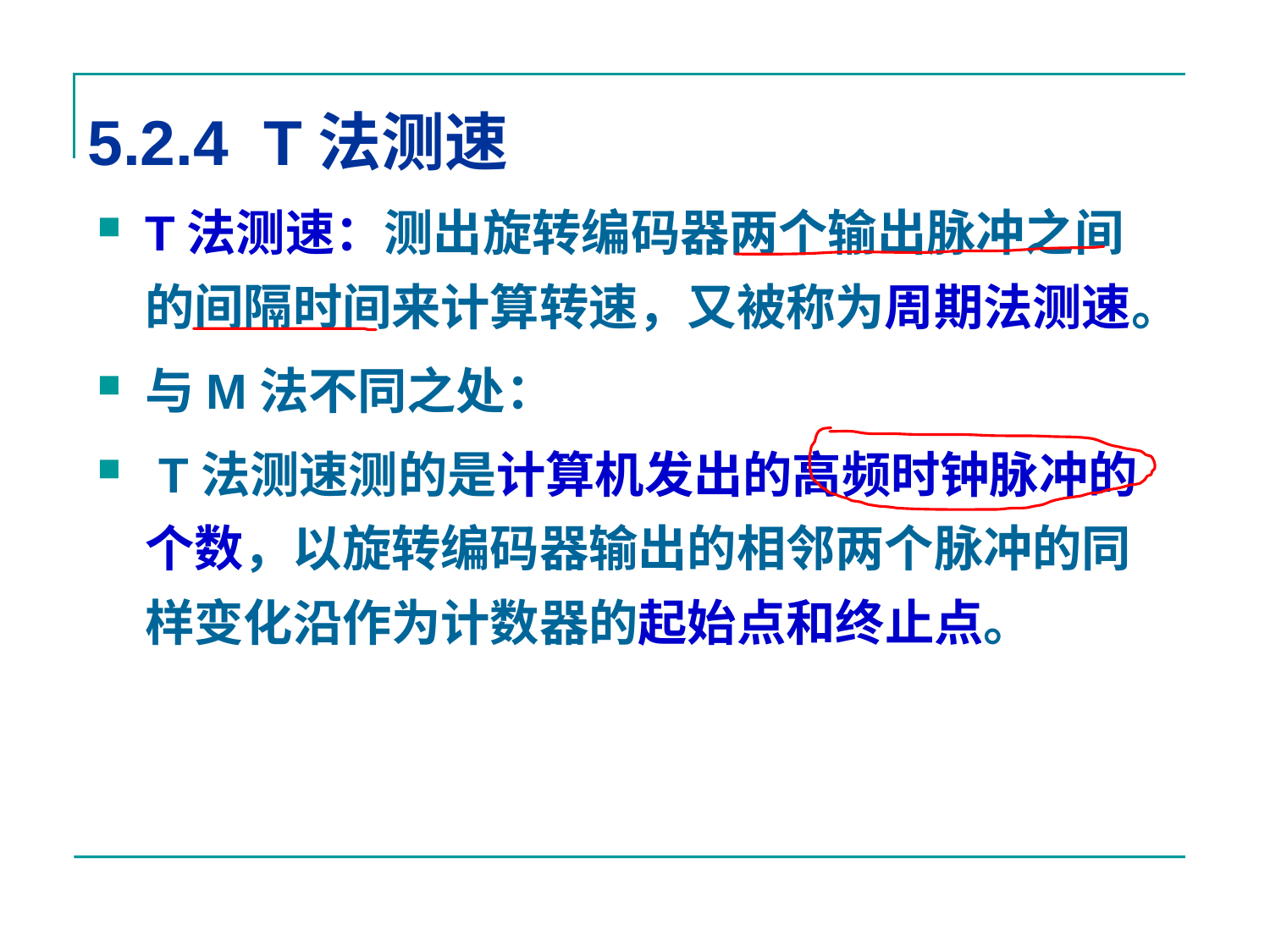

# 5.2.4  T法测速
T法测速：测出旋转编码器两个输出脉冲之间的间隔时间来计算转速，又被称为周期法测速。
与M法不同之处：
 T法测速测的是计算机发出的高频时钟脉冲的个数，以旋转编码器输出的相邻两个脉冲的同样变化沿作为计数器的起始点和终止点。